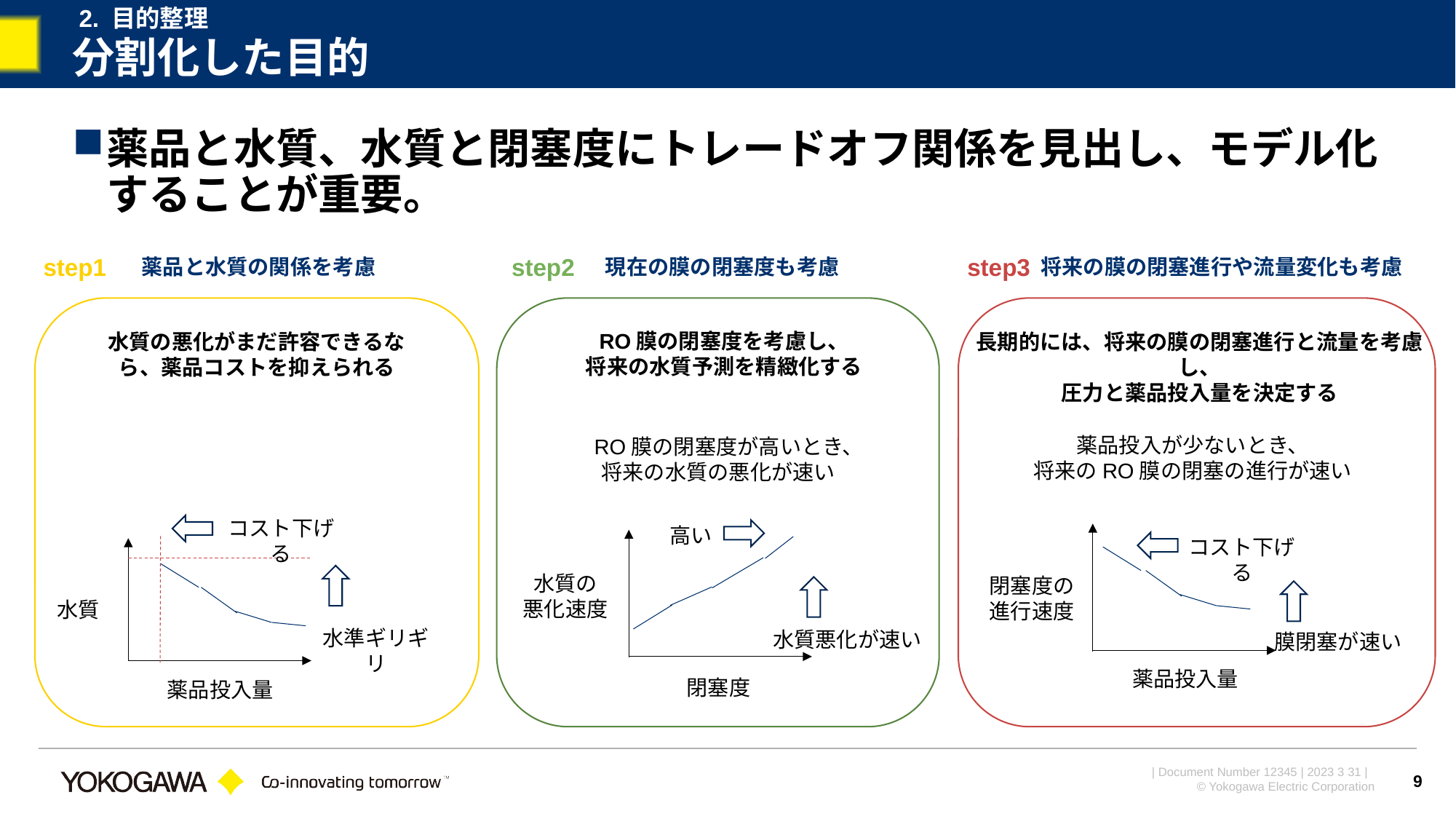

2. 目的整理
# 分割化した目的
薬品と水質、水質と閉塞度にトレードオフ関係を見出し、モデル化することが重要。
step1
step2
step3
薬品と水質の関係を考慮
現在の膜の閉塞度も考慮
将来の膜の閉塞進行や流量変化も考慮

RO膜の閉塞度を考慮し、
将来の水質予測を精緻化する
水質の悪化がまだ許容できるなら、薬品コストを抑えられる
長期的には、将来の膜の閉塞進行と流量を考慮し、
圧力と薬品投入量を決定する
薬品投入が少ないとき、
将来のRO膜の閉塞の進行が速い
RO膜の閉塞度が高いとき、将来の水質の悪化が速い
コスト下げる

高い

コスト下げる

水質の
悪化速度
閉塞度の
進行速度

水質
水準ギリギリ
水質悪化が速い
膜閉塞が速い
薬品投入量
閉塞度
薬品投入量
9